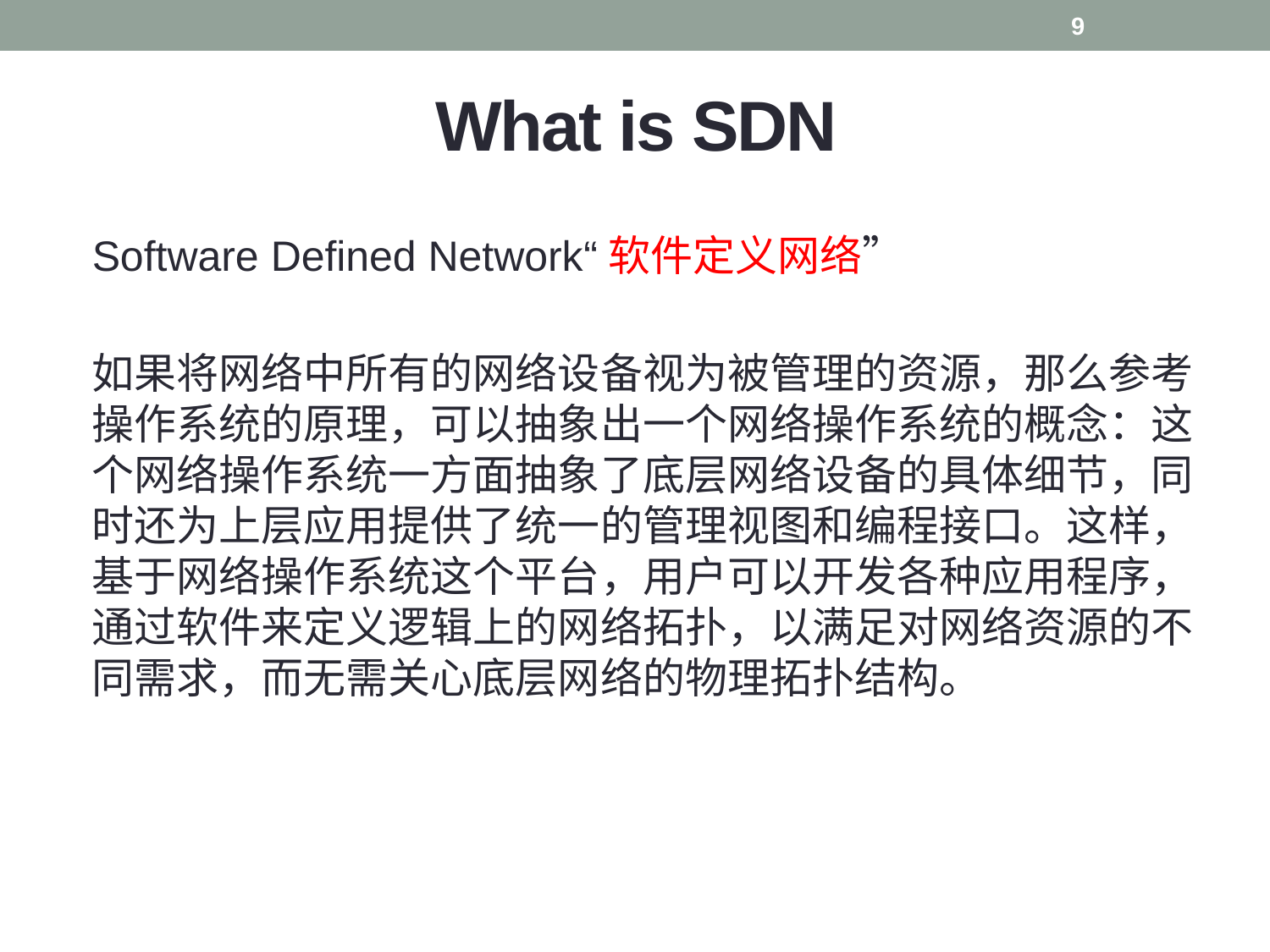

9
# What is SDN
Software Defined Network“软件定义网络”

如果将网络中所有的网络设备视为被管理的资源，那么参考操作系统的原理，可以抽象出一个网络操作系统的概念：这个网络操作系统一方面抽象了底层网络设备的具体细节，同时还为上层应用提供了统一的管理视图和编程接口。这样，基于网络操作系统这个平台，用户可以开发各种应用程序，通过软件来定义逻辑上的网络拓扑，以满足对网络资源的不同需求，而无需关心底层网络的物理拓扑结构。